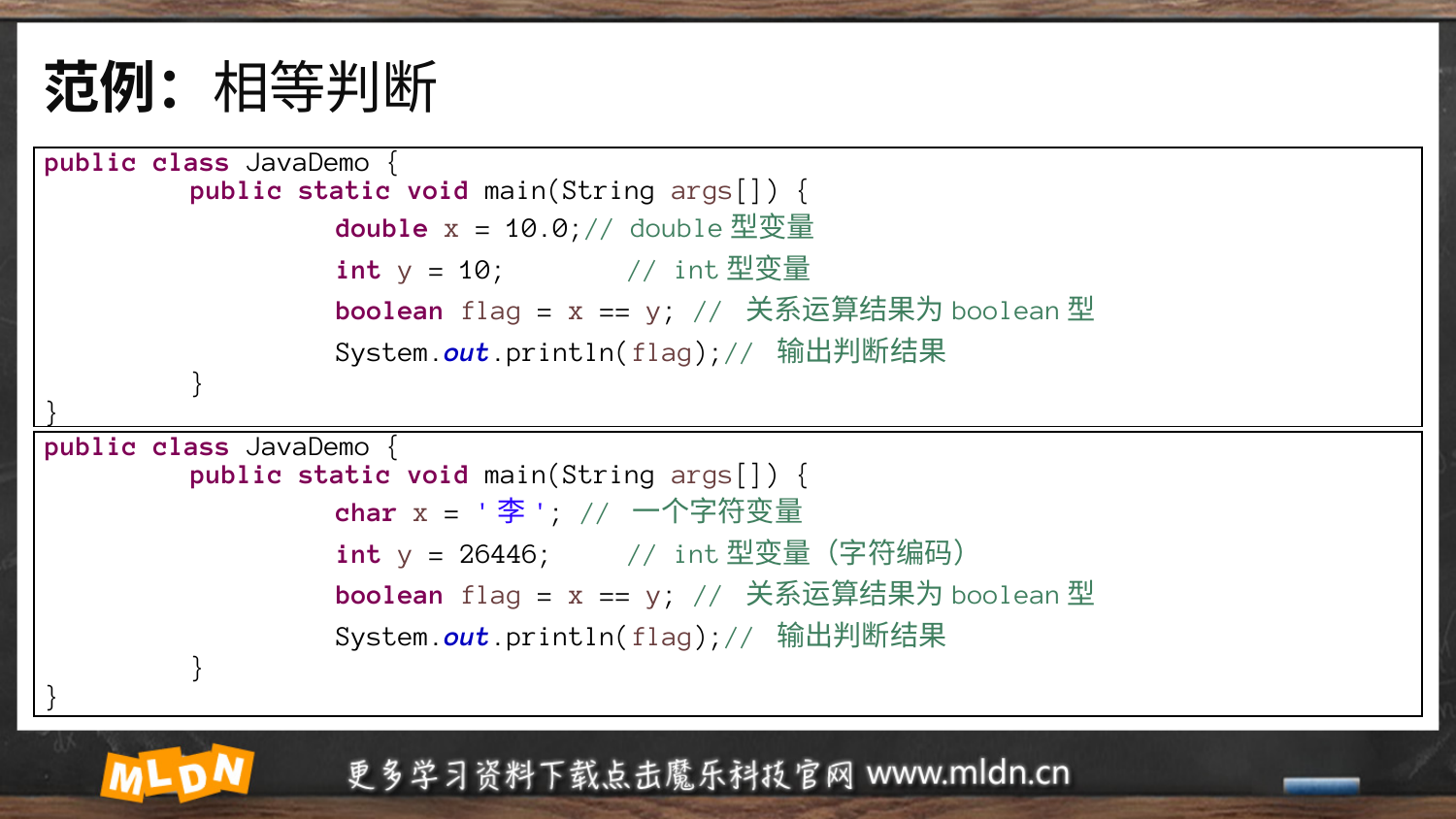

# 范例：相等判断
| public class JavaDemo { public static void main(String args[]) { double x = 10.0;// double型变量 int y = 10; // int型变量 boolean flag = x == y; // 关系运算结果为boolean型 System.out.println(flag);// 输出判断结果 } } |
| --- |
| public class JavaDemo { public static void main(String args[]) { char x = '李'; // 一个字符变量 int y = 26446; // int型变量（字符编码） boolean flag = x == y; // 关系运算结果为boolean型 System.out.println(flag);// 输出判断结果 } } |
| --- |